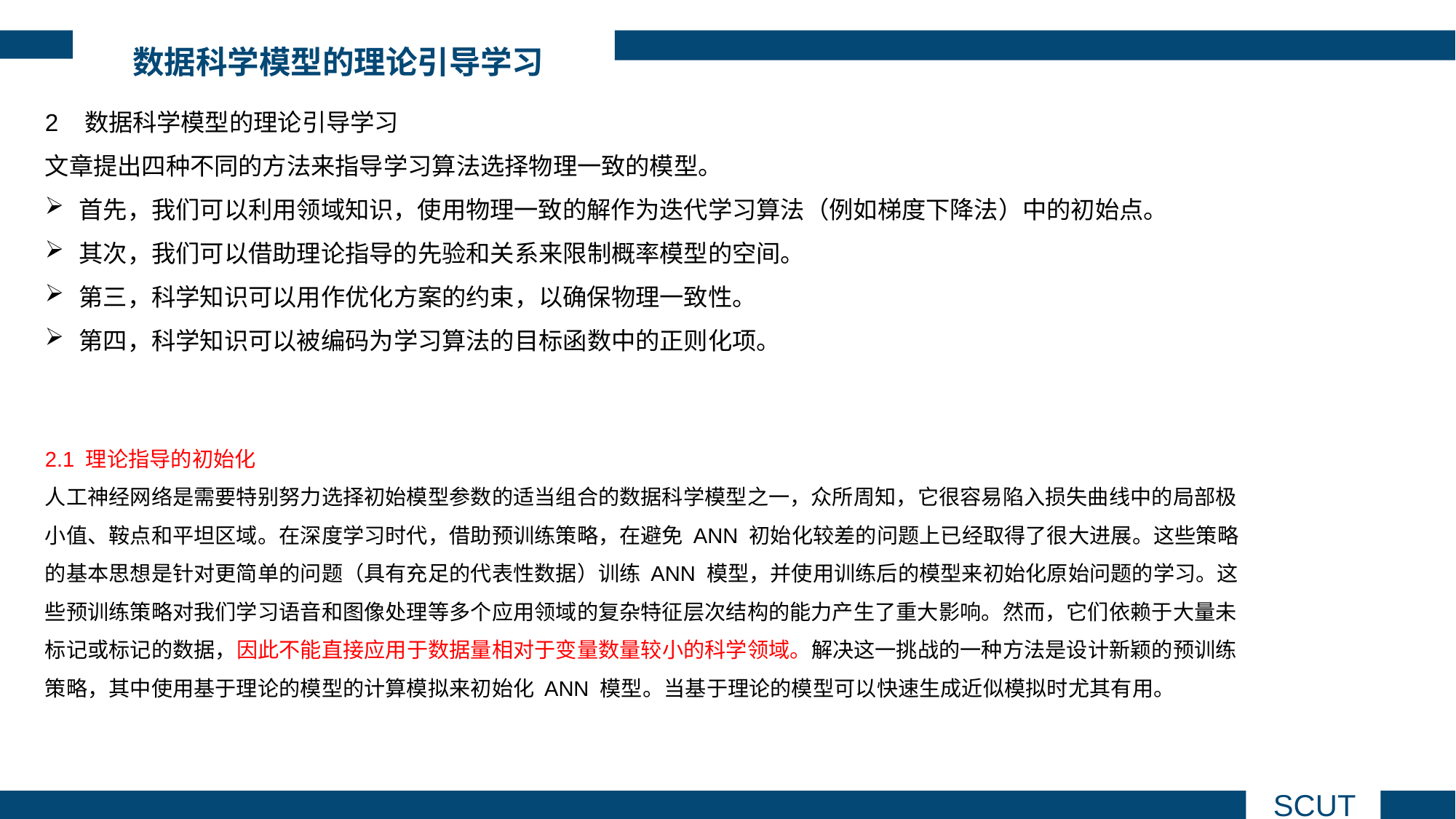

数据科学模型的理论引导学习

2   数据科学模型的理论引导学习
文章提出四种不同的方法来指导学习算法选择物理一致的模型。
首先，我们可以利用领域知识，使用物理一致的解作为迭代学习算法（例如梯度下降法）中的初始点。
其次，我们可以借助理论指导的先验和关系来限制概率模型的空间。
第三，科学知识可以用作优化方案的约束，以确保物理一致性。
第四，科学知识可以被编码为学习算法的目标函数中的正则化项。
2.1 理论指导的初始化
人工神经网络是需要特别努力选择初始模型参数的适当组合的数据科学模型之一，众所周知，它很容易陷入损失曲线中的局部极小值、鞍点和平坦区域。在深度学习时代，借助预训练策略，在避免 ANN 初始化较差的问题上已经取得了很大进展。这些策略的基本思想是针对更简单的问题（具有充足的代表性数据）训练 ANN 模型，并使用训练后的模型来初始化原始问题的学习。这些预训练策略对我们学习语音和图像处理等多个应用领域的复杂特征层次结构的能力产生了重大影响。然而，它们依赖于大量未标记或标记的数据，因此不能直接应用于数据量相对于变量数量较小的科学领域。解决这一挑战的一种方法是设计新颖的预训练策略，其中使用基于理论的模型的计算模拟来初始化 ANN 模型。当基于理论的模型可以快速生成近似模拟时尤其有用。
SCUT